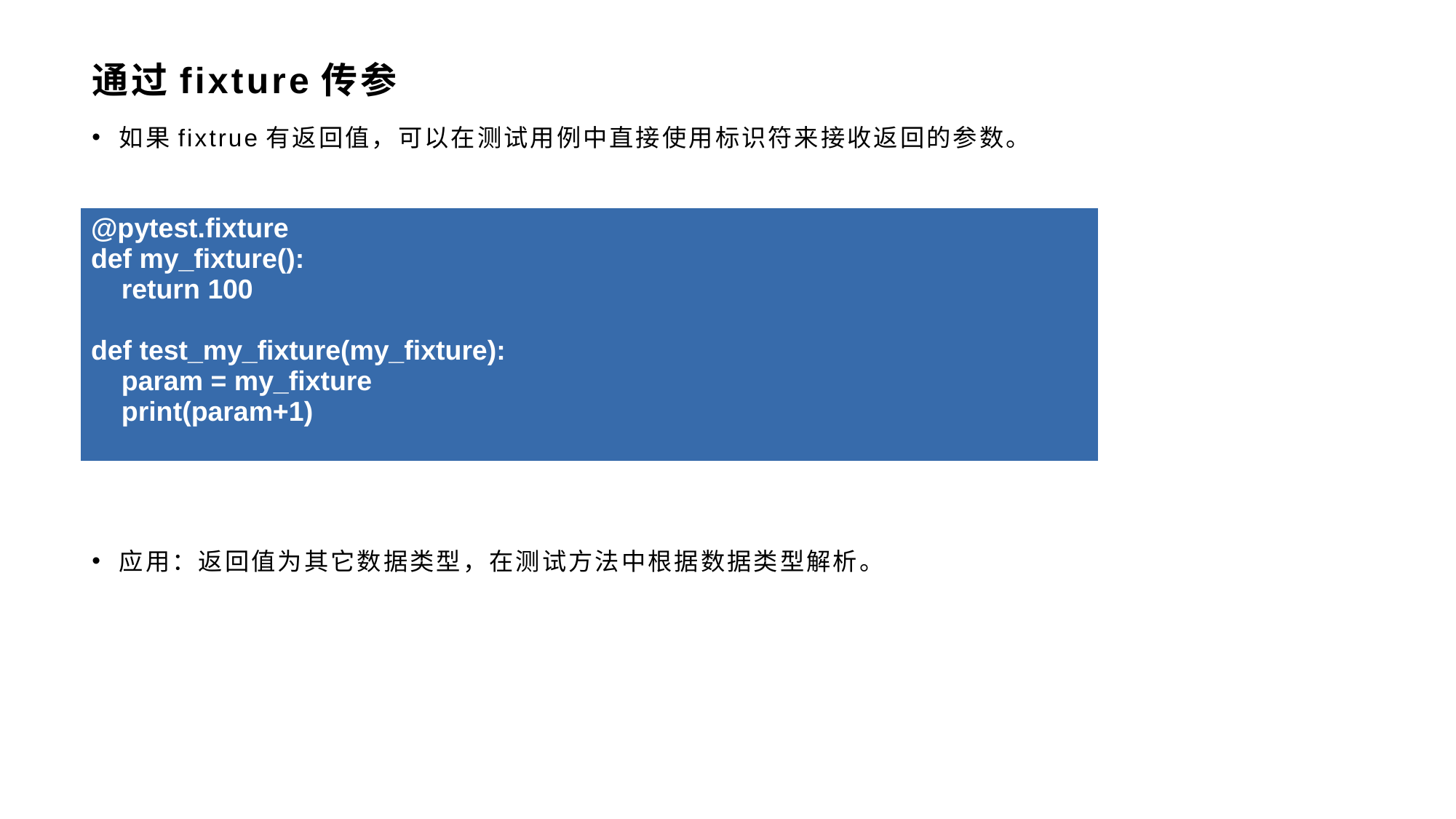

# 通过fixture传参
如果fixtrue有返回值，可以在测试用例中直接使用标识符来接收返回的参数。

应用：返回值为其它数据类型，在测试方法中根据数据类型解析。
| @pytest.fixture def my\_fixture(): return 100 def test\_my\_fixture(my\_fixture): param = my\_fixture print(param+1) |
| --- |